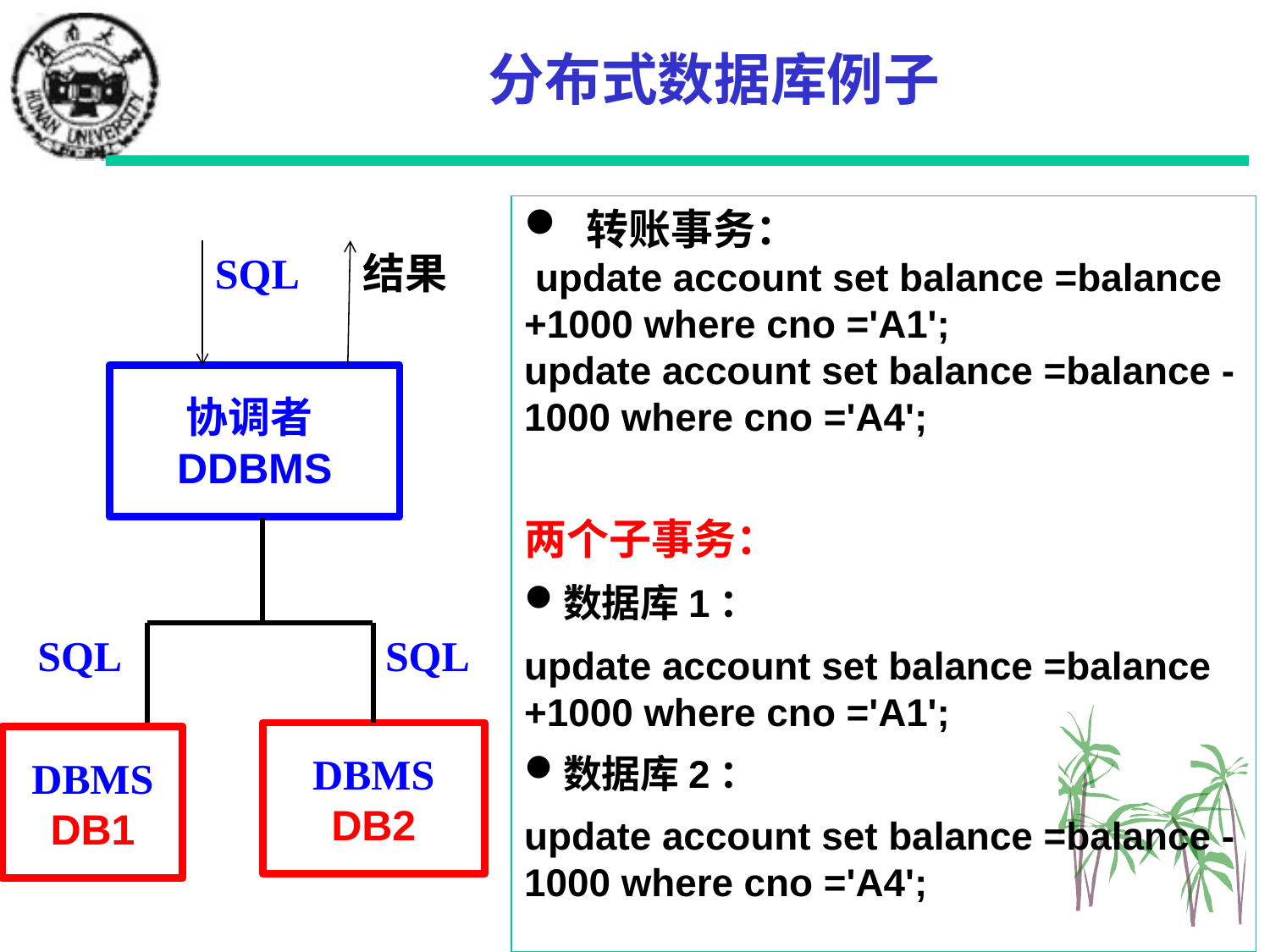

# 分布式数据库例子
 转账事务：
 update account set balance =balance +1000 where cno ='A1';
update account set balance =balance -1000 where cno ='A4';

两个子事务：
数据库1：
update account set balance =balance +1000 where cno ='A1';
数据库2：
update account set balance =balance -1000 where cno ='A4';

SQL
结果
协调者DDBMS
DBMS
DB2
DBMS
DB1
SQL
SQL